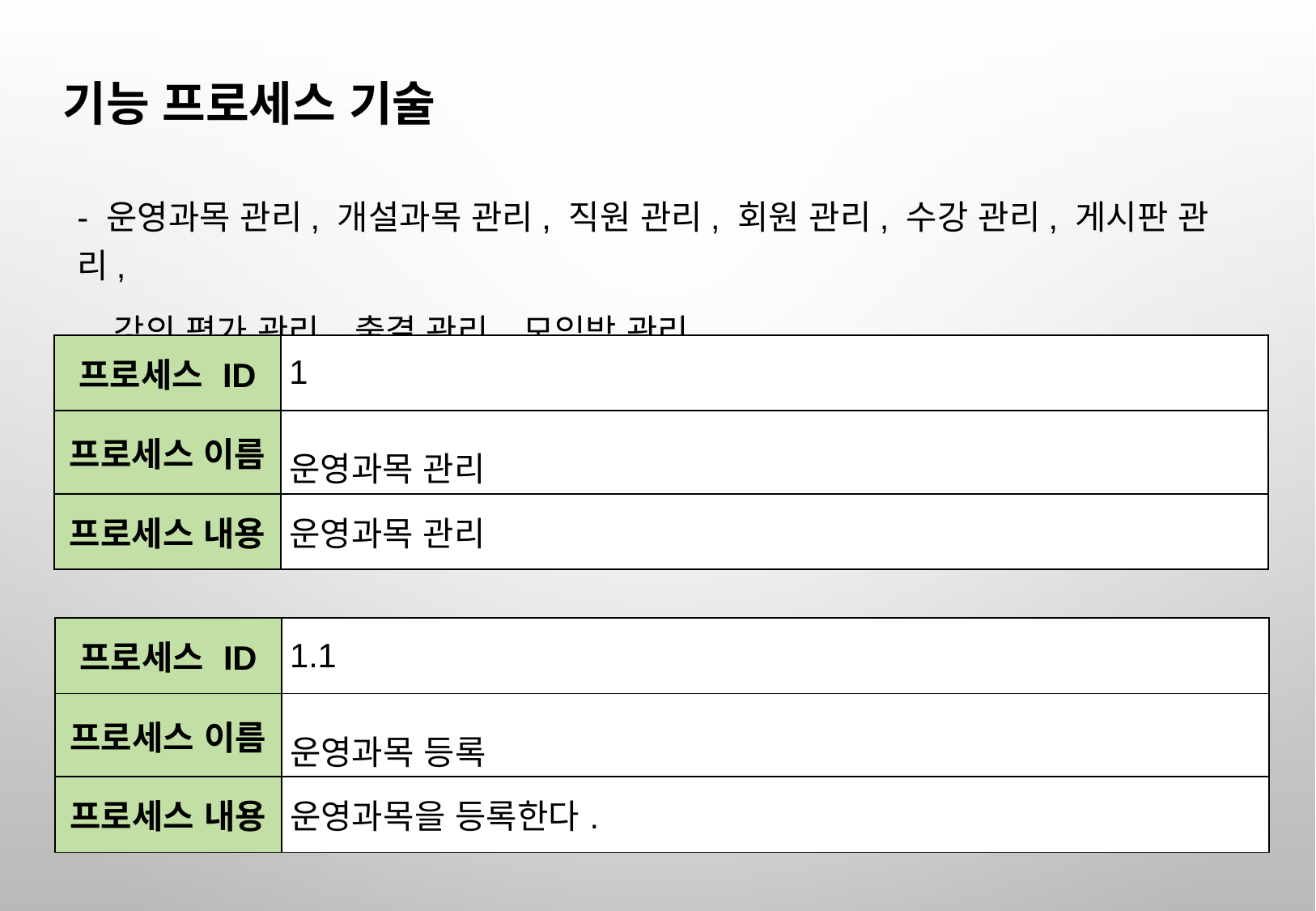

기능 프로세스 기술
- 운영과목 관리, 개설과목 관리, 직원 관리, 회원 관리, 수강 관리, 게시판 관리,
   강의 평가 관리, 출결 관리, 모임방 관리
| 프로세스 ID | 1 |
| --- | --- |
| 프로세스 이름 | 운영과목 관리 |
| 프로세스 내용 | 운영과목 관리 |
| 프로세스 ID | 1.1 |
| --- | --- |
| 프로세스 이름 | 운영과목 등록 |
| 프로세스 내용 | 운영과목을 등록한다. |
75